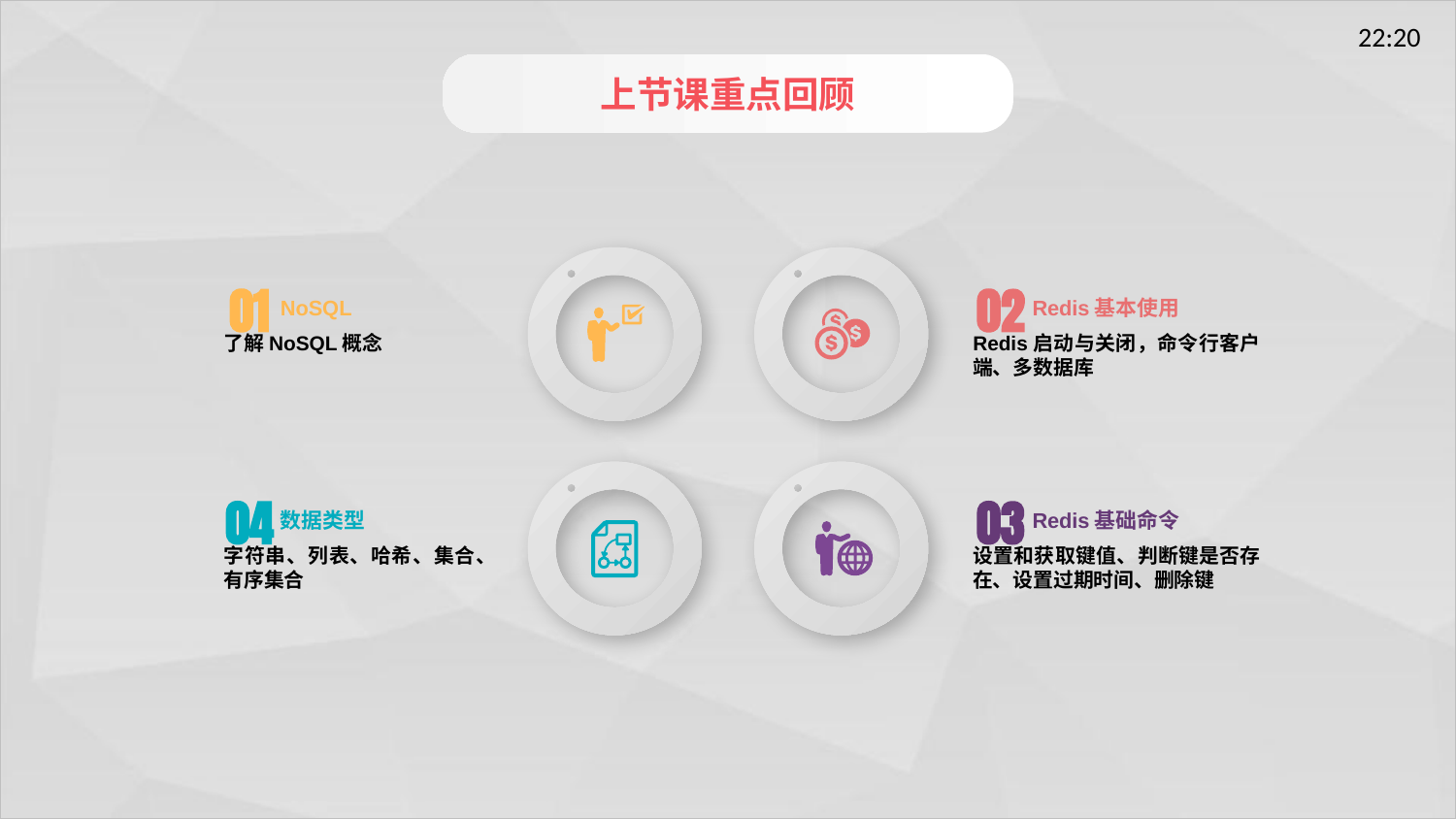

上节课重点回顾

01
NoSQL
了解NoSQL概念
02
Redis基本使用
Redis启动与关闭，命令行客户端、多数据库

04
数据类型
字符串、列表、哈希、集合、有序集合
03
Redis基础命令
设置和获取键值、判断键是否存在、设置过期时间、删除键